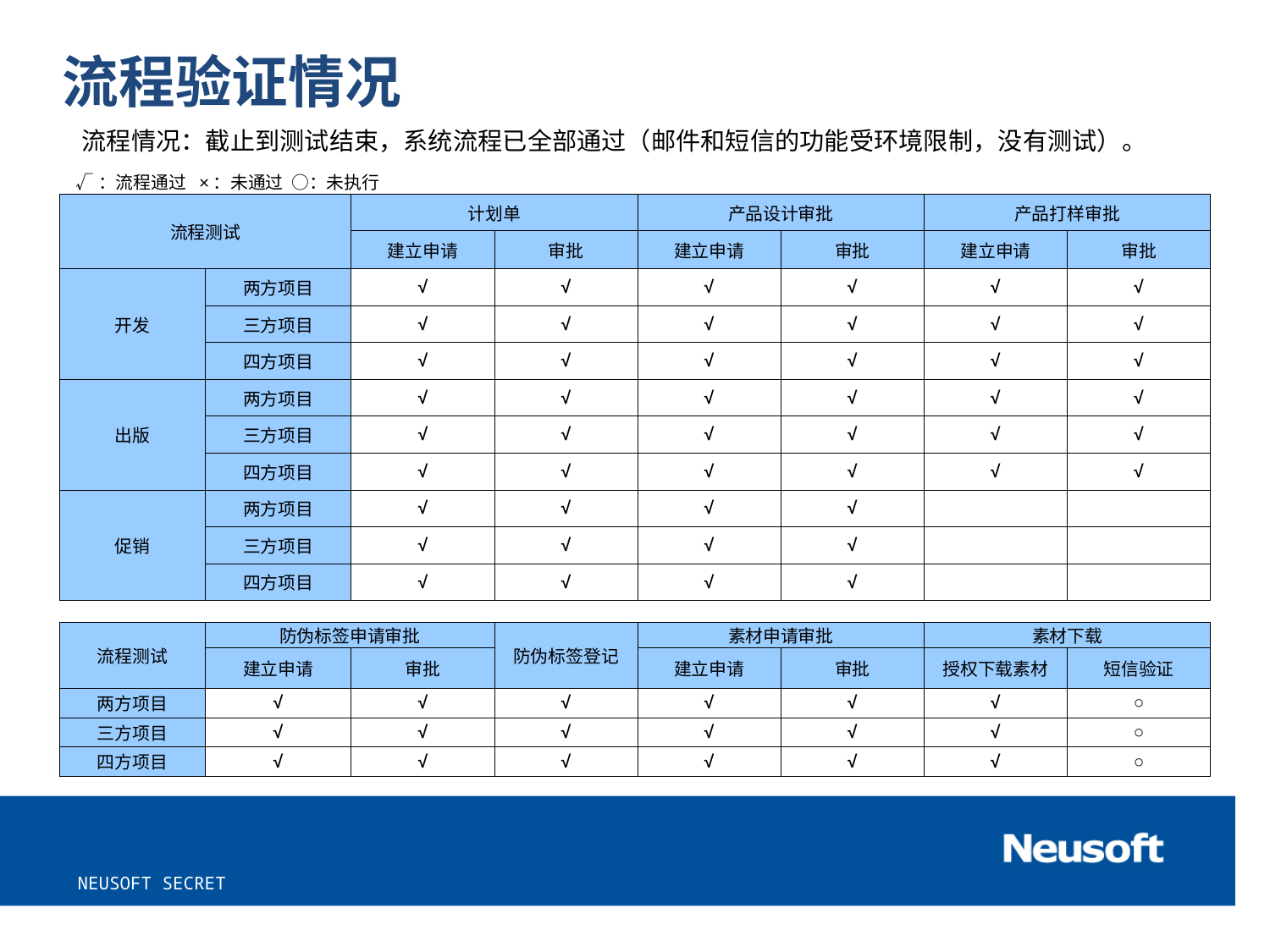

流程验证情况
流程情况：截止到测试结束，系统流程已全部通过（邮件和短信的功能受环境限制，没有测试）。
| √：流程通过 ×：未通过 ○：未执行 |  |  |  |  |  |  |  |
| --- | --- | --- | --- | --- | --- | --- | --- |
| 流程测试 |  | 计划单 |  | 产品设计审批 |  | 产品打样审批 |  |
|  |  | 建立申请 | 审批 | 建立申请 | 审批 | 建立申请 | 审批 |
| 开发 | 两方项目 | √ | √ | √ | √ | √ | √ |
|  | 三方项目 | √ | √ | √ | √ | √ | √ |
|  | 四方项目 | √ | √ | √ | √ | √ | √ |
| 出版 | 两方项目 | √ | √ | √ | √ | √ | √ |
|  | 三方项目 | √ | √ | √ | √ | √ | √ |
|  | 四方项目 | √ | √ | √ | √ | √ | √ |
| 促销 | 两方项目 | √ | √ | √ | √ |  |  |
|  | 三方项目 | √ | √ | √ | √ |  |  |
|  | 四方项目 | √ | √ | √ | √ |  |  |
|  |  |  |  |  |  |  |  |
| 流程测试 | 防伪标签申请审批 |  | 防伪标签登记 | 素材申请审批 |  | 素材下载 |  |
|  | 建立申请 | 审批 |  | 建立申请 | 审批 | 授权下载素材 | 短信验证 |
| 两方项目 | √ | √ | √ | √ | √ | √ | ○ |
| 三方项目 | √ | √ | √ | √ | √ | √ | ○ |
| 四方项目 | √ | √ | √ | √ | √ | √ | ○ |